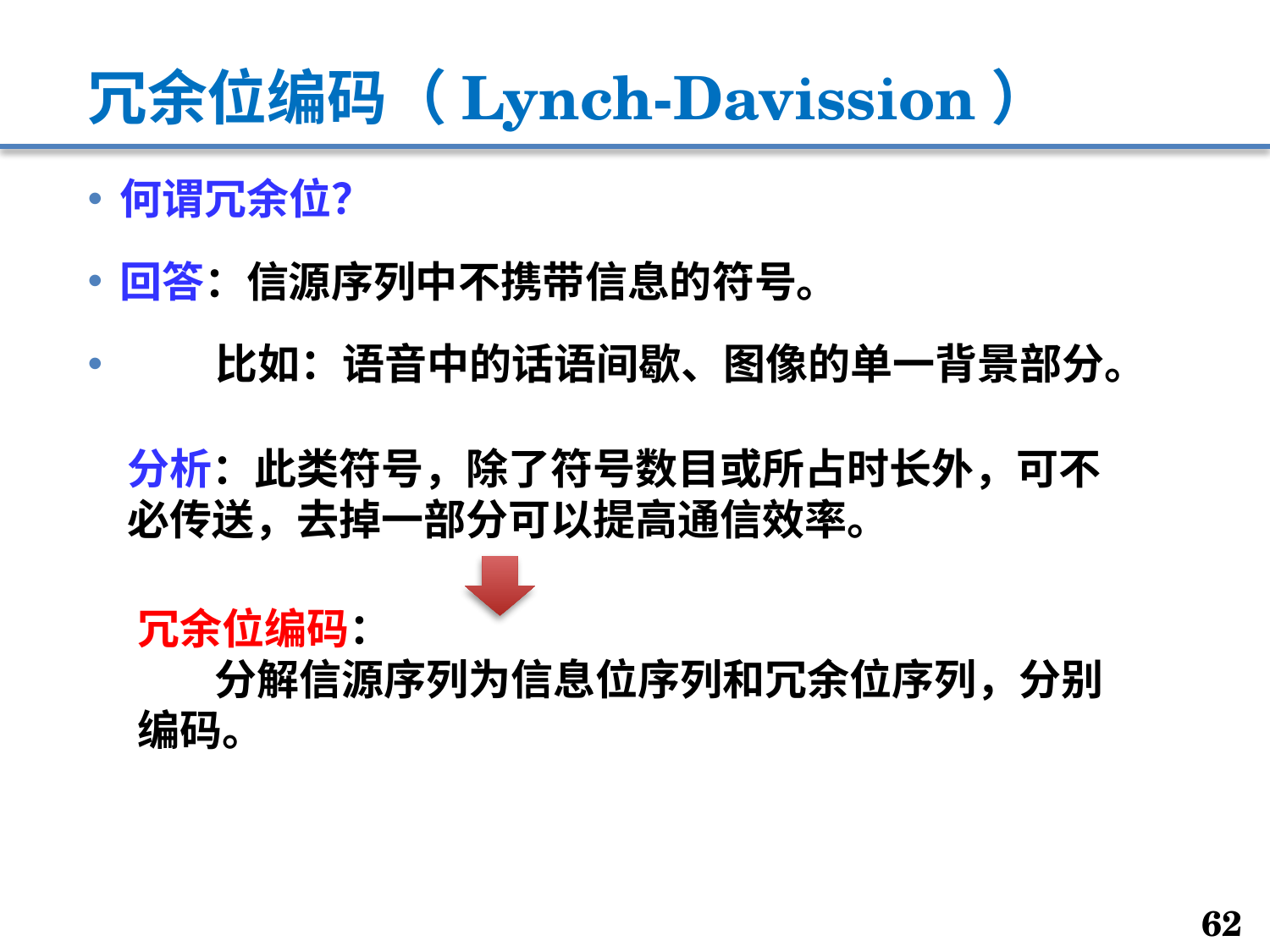

# 冗余位编码（Lynch-Davission）
何谓冗余位？
回答：信源序列中不携带信息的符号。
         比如：语音中的话语间歇、图像的单一背景部分。

分析：此类符号，除了符号数目或所占时长外，可不必传送，去掉一部分可以提高通信效率。

冗余位编码：
       分解信源序列为信息位序列和冗余位序列，分别编码。

62